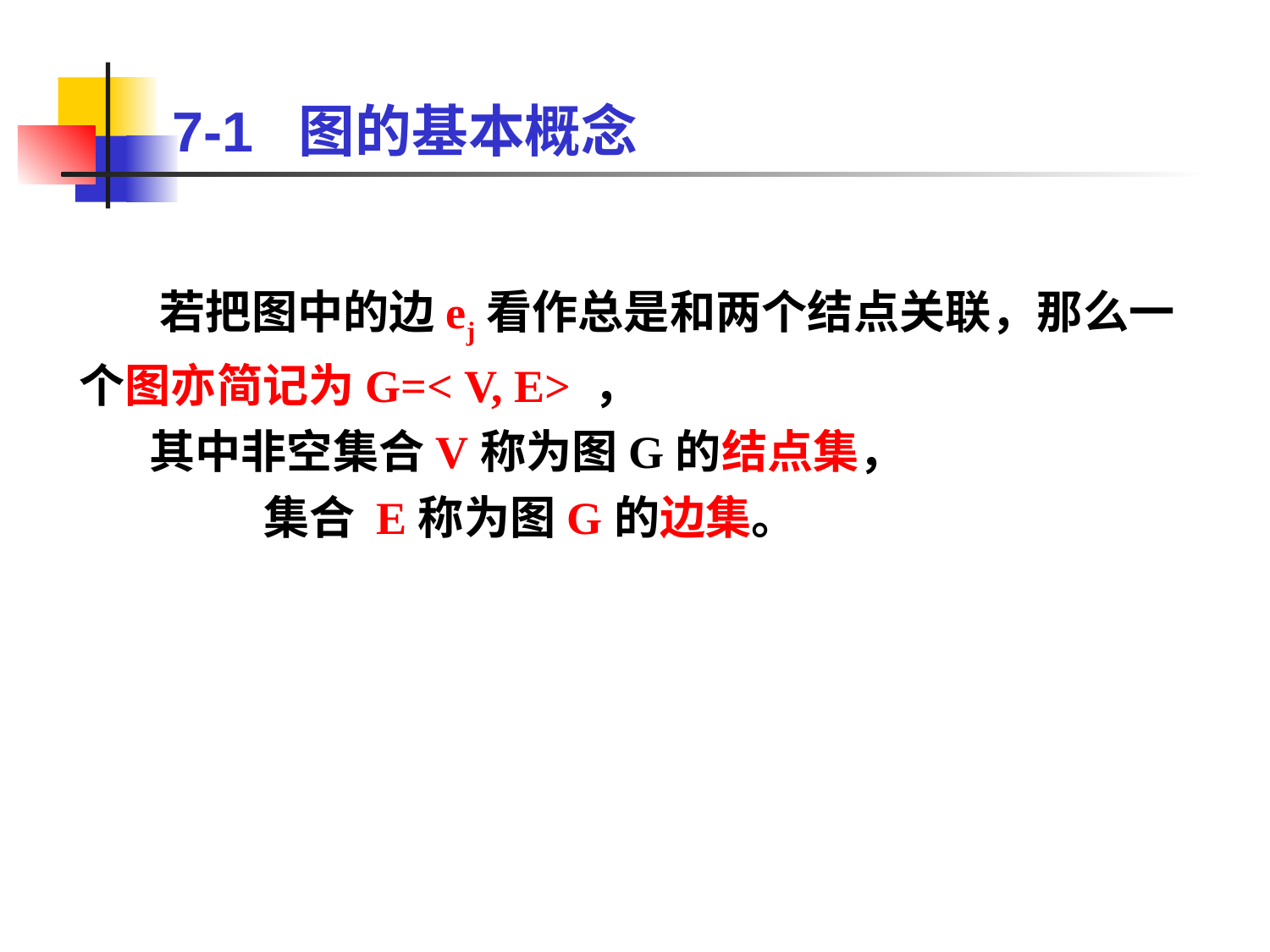

# 7-1  图的基本概念
        若把图中的边ej看作总是和两个结点关联，那么一个图亦简记为G=< V, E> ，
       其中非空集合V称为图G的结点集，
                  集合 E称为图G的边集。
5